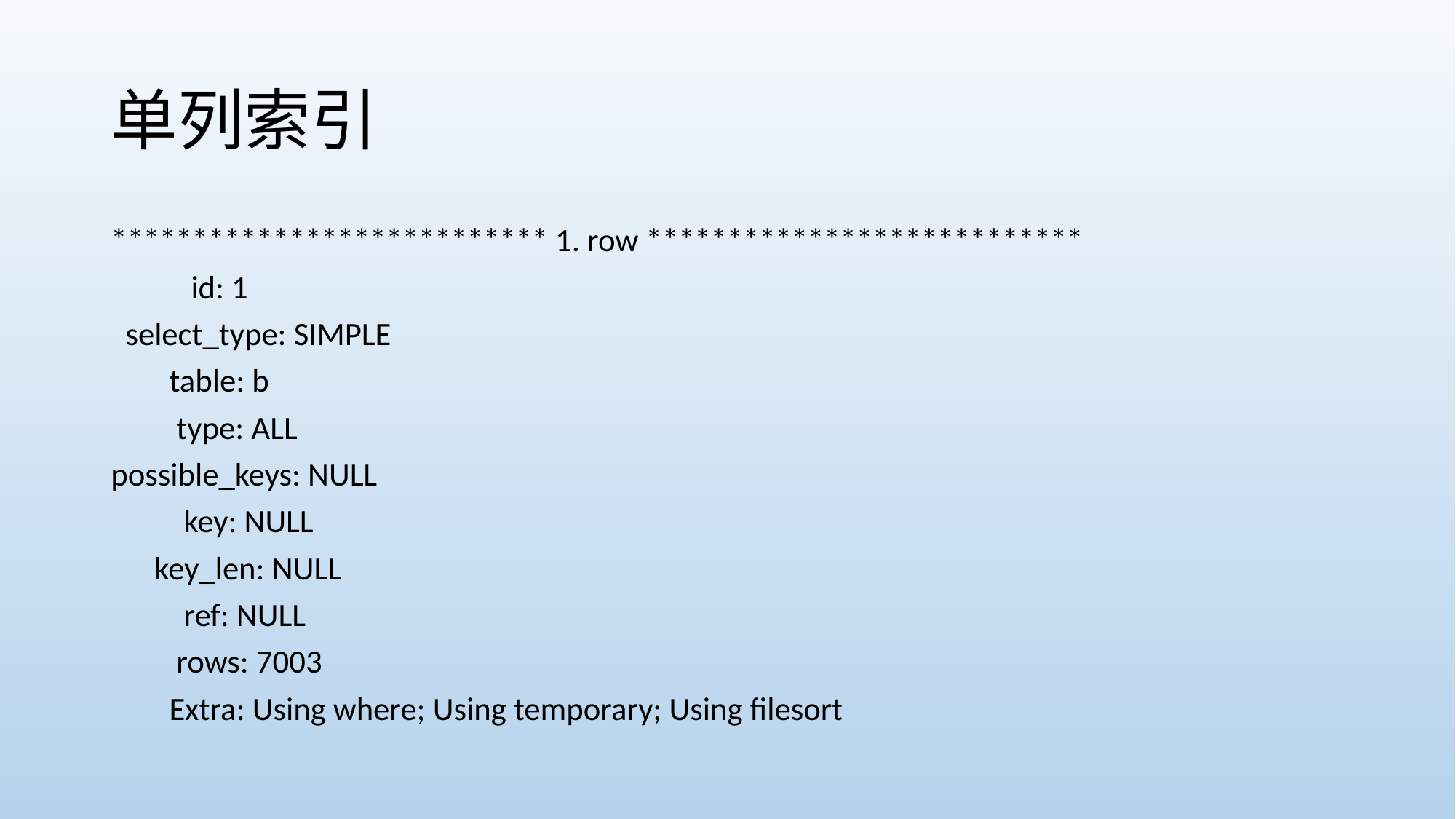

# 单列索引
*************************** 1. row ***************************
           id: 1
  select_type: SIMPLE
        table: b
         type: ALL
possible_keys: NULL
          key: NULL
      key_len: NULL
          ref: NULL
         rows: 7003
        Extra: Using where; Using temporary; Using filesort